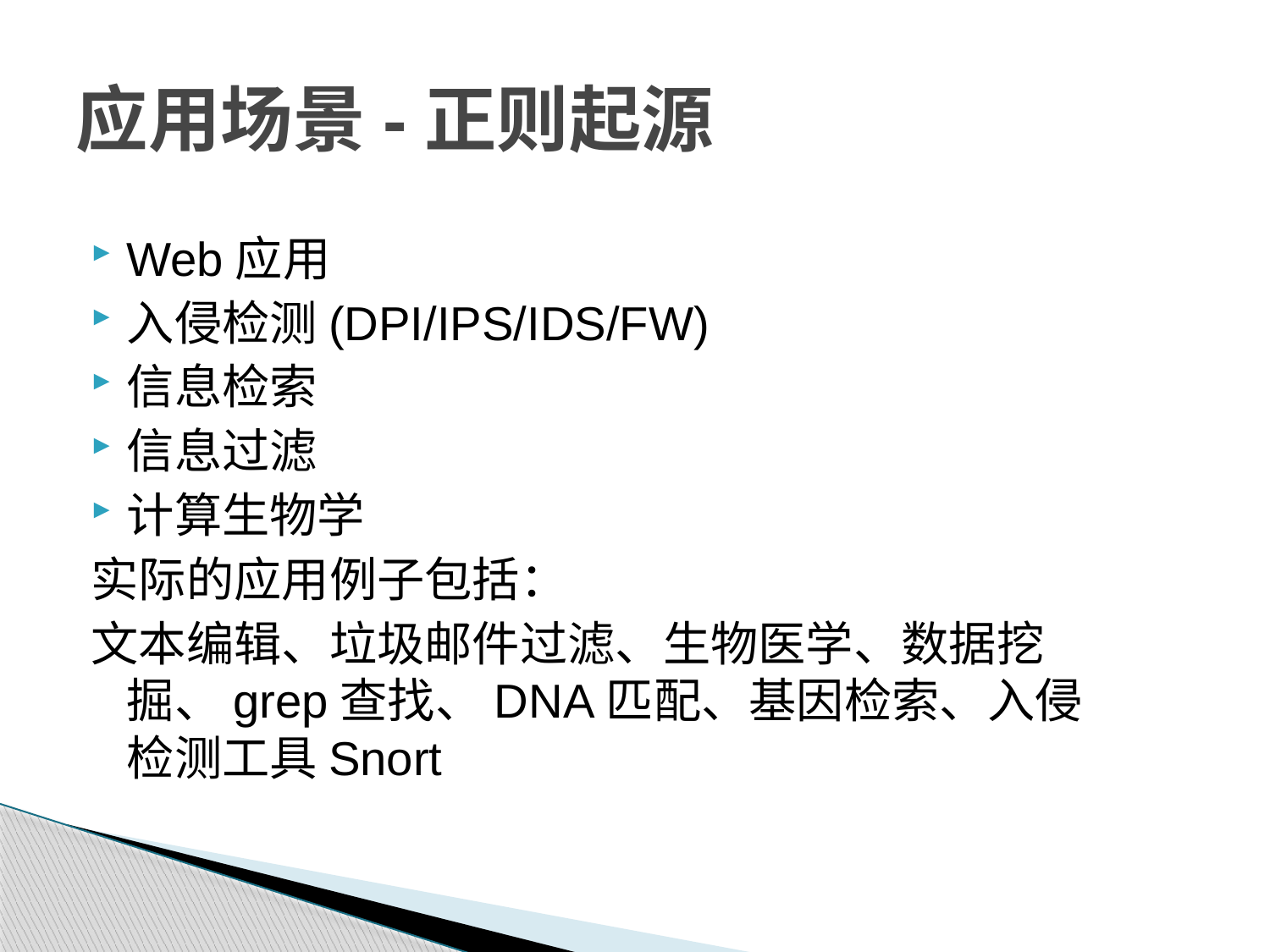

# 应用场景-正则起源
Web应用
入侵检测(DPI/IPS/IDS/FW)
信息检索
信息过滤
计算生物学
实际的应用例子包括：
文本编辑、垃圾邮件过滤、生物医学、数据挖掘、grep查找、DNA匹配、基因检索、入侵检测工具Snort